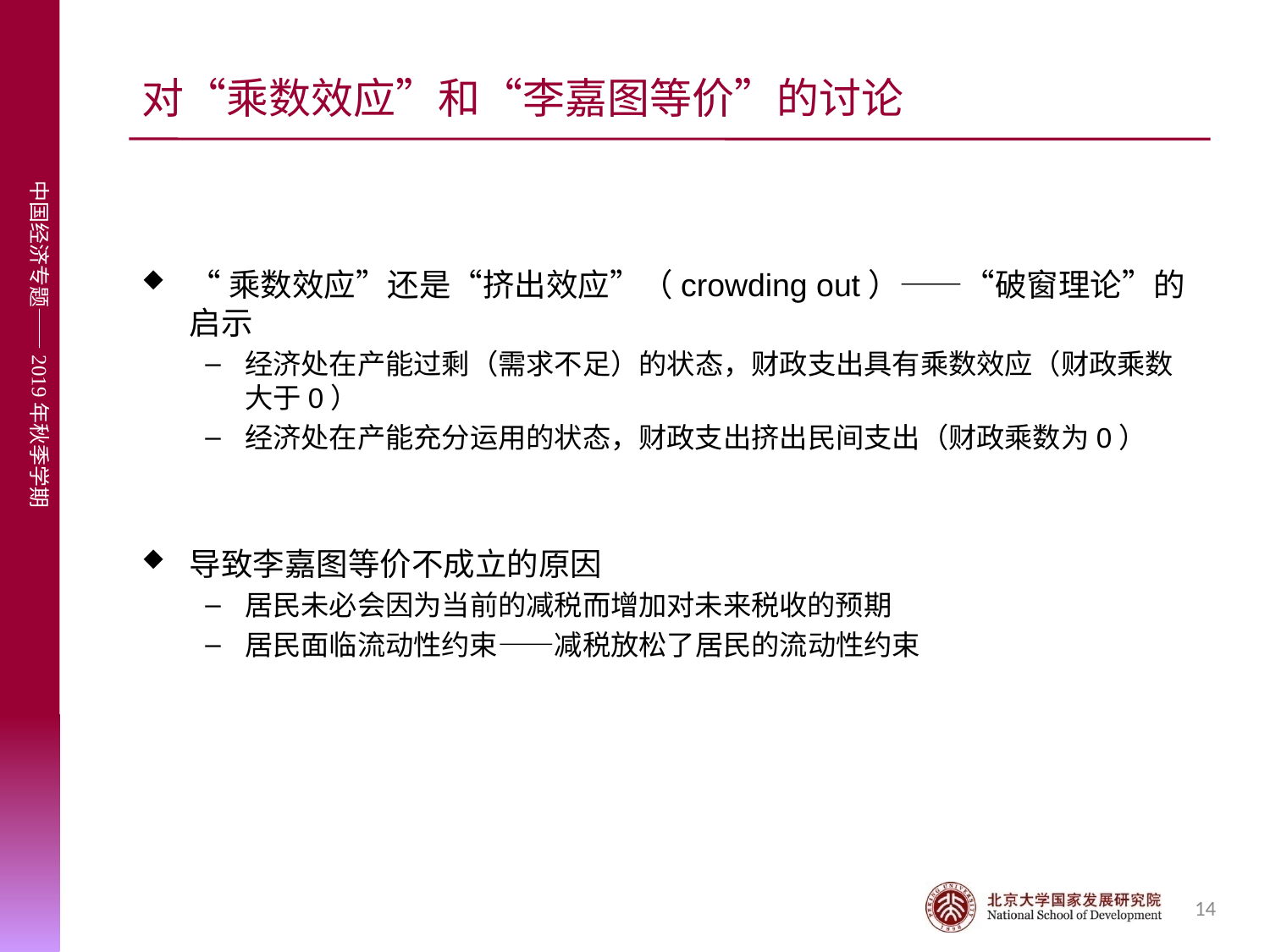

# 对“乘数效应”和“李嘉图等价”的讨论

“乘数效应”还是“挤出效应”（crowding out）——“破窗理论”的启示
经济处在产能过剩（需求不足）的状态，财政支出具有乘数效应（财政乘数大于0）
经济处在产能充分运用的状态，财政支出挤出民间支出（财政乘数为0）

导致李嘉图等价不成立的原因
居民未必会因为当前的减税而增加对未来税收的预期
居民面临流动性约束——减税放松了居民的流动性约束

14